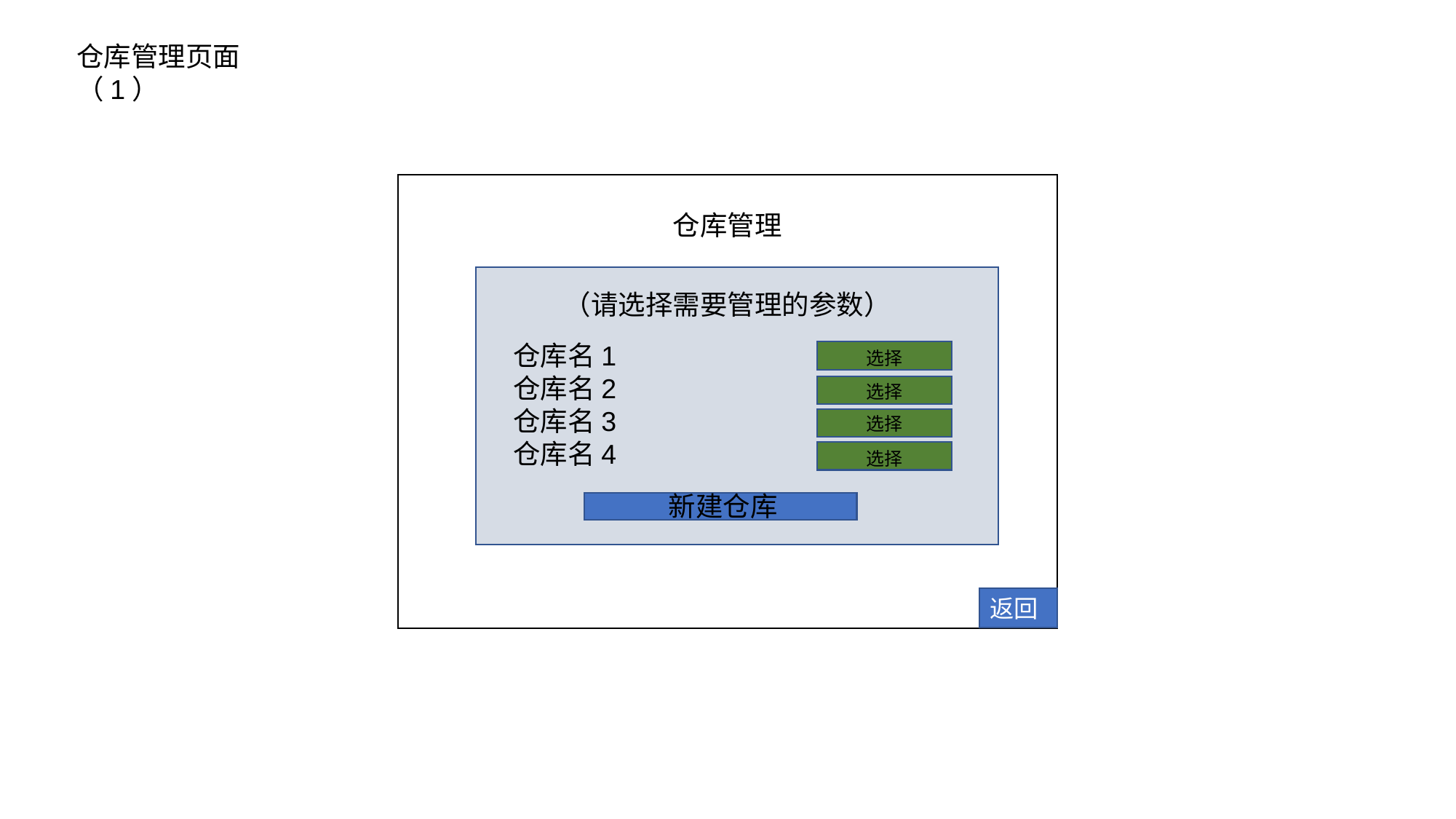

仓库管理页面（1）

仓库管理

（请选择需要管理的参数）
仓库名1
仓库名2
仓库名3
仓库名4

选择

选择

选择

选择

新建仓库

返回